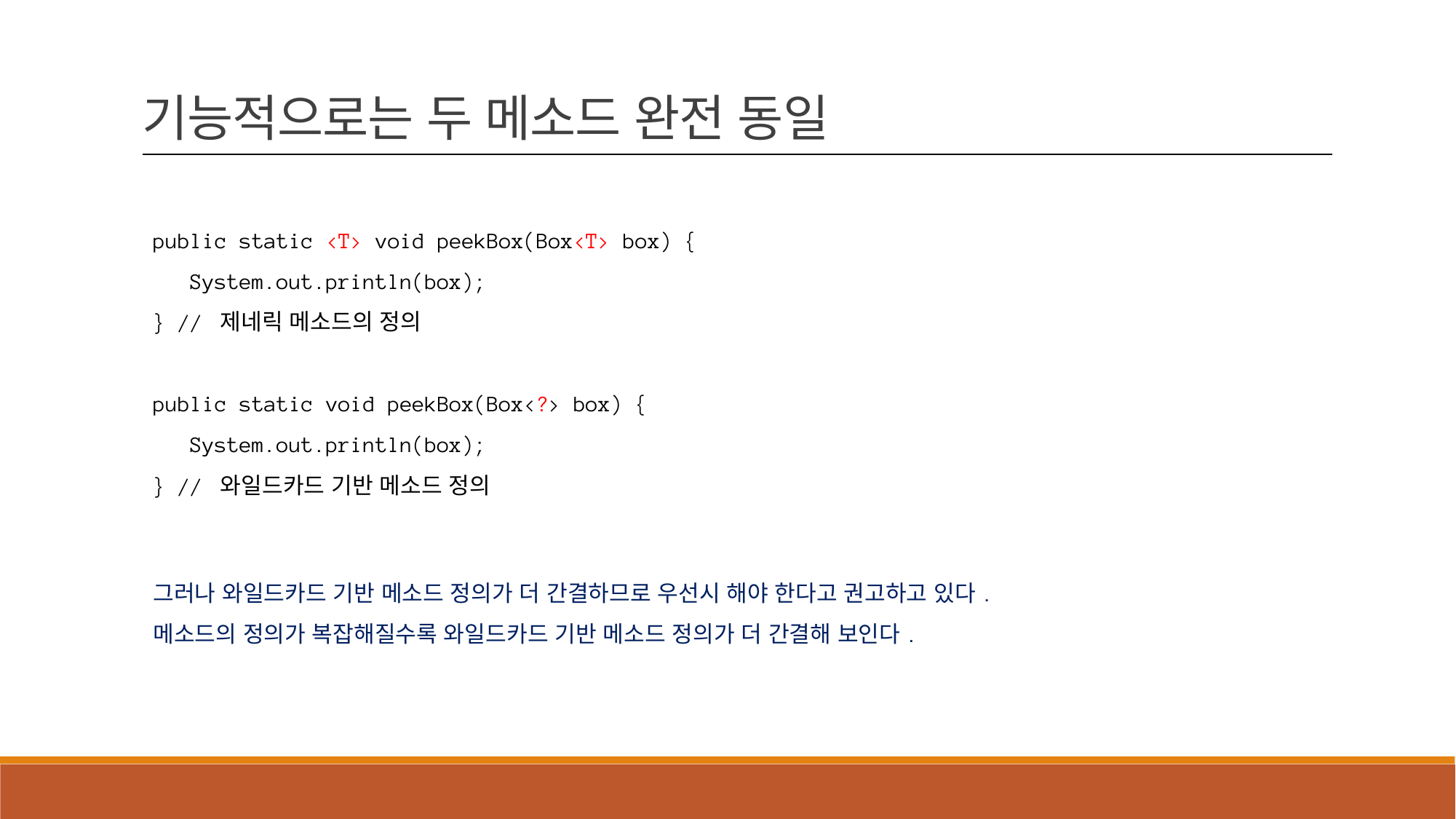

기능적으로는 두 메소드 완전 동일
public static <T> void peekBox(Box<T> box) {
   System.out.println(box);
} // 제네릭 메소드의 정의

public static void peekBox(Box<?> box) {
   System.out.println(box);
} // 와일드카드 기반 메소드 정의
그러나 와일드카드 기반 메소드 정의가 더 간결하므로 우선시 해야 한다고 권고하고 있다.
메소드의 정의가 복잡해질수록 와일드카드 기반 메소드 정의가 더 간결해 보인다.